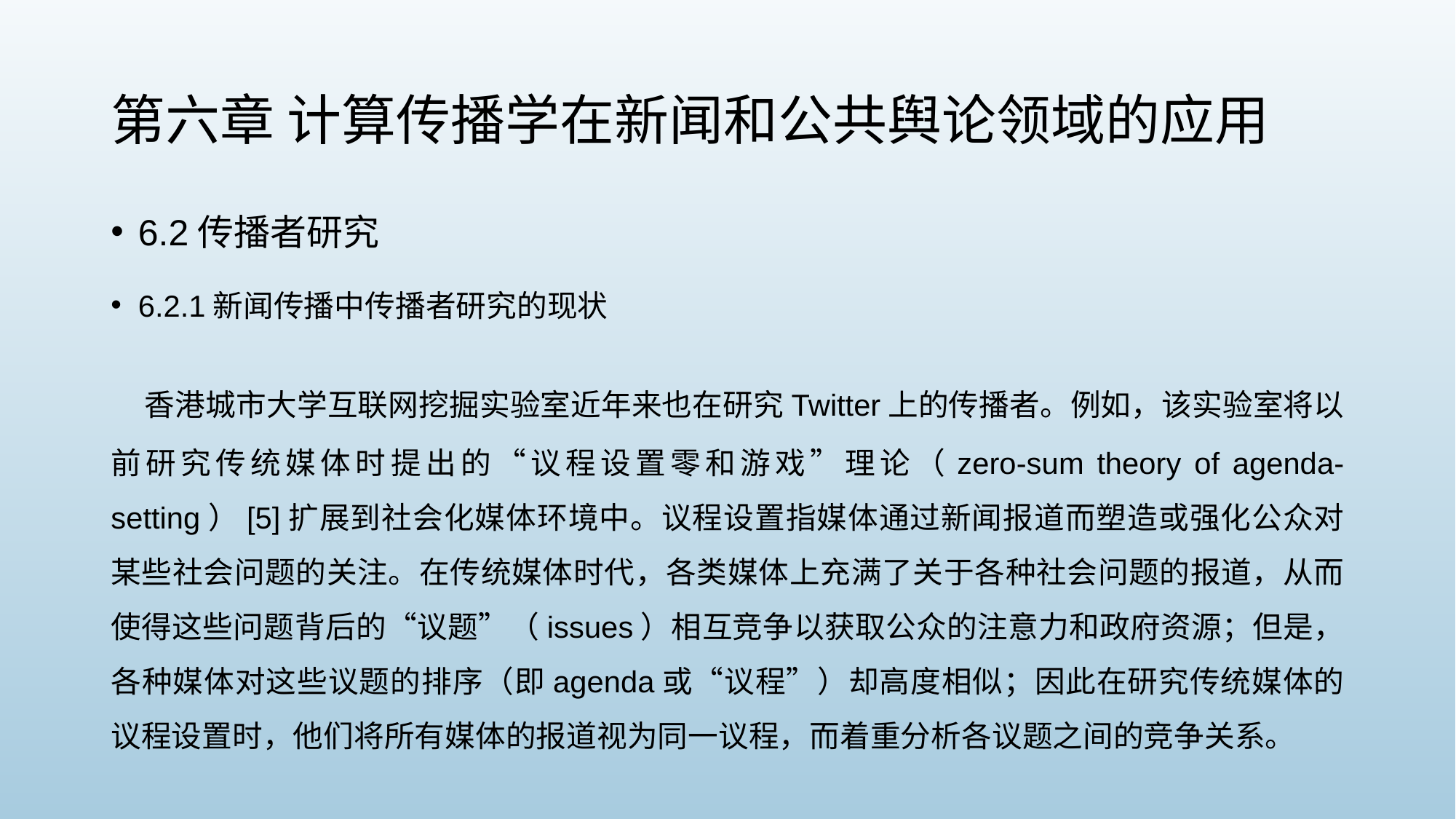

# 第六章 计算传播学在新闻和公共舆论领域的应用
6.2传播者研究
6.2.1新闻传播中传播者研究的现状
  香港城市大学互联网挖掘实验室近年来也在研究Twitter上的传播者。例如，该实验室将以前研究传统媒体时提出的“议程设置零和游戏”理论（zero-sum theory of agenda-setting）[5]扩展到社会化媒体环境中。议程设置指媒体通过新闻报道而塑造或强化公众对某些社会问题的关注。在传统媒体时代，各类媒体上充满了关于各种社会问题的报道，从而使得这些问题背后的“议题”（issues）相互竞争以获取公众的注意力和政府资源；但是，各种媒体对这些议题的排序（即agenda或“议程”）却高度相似；因此在研究传统媒体的议程设置时，他们将所有媒体的报道视为同一议程，而着重分析各议题之间的竞争关系。